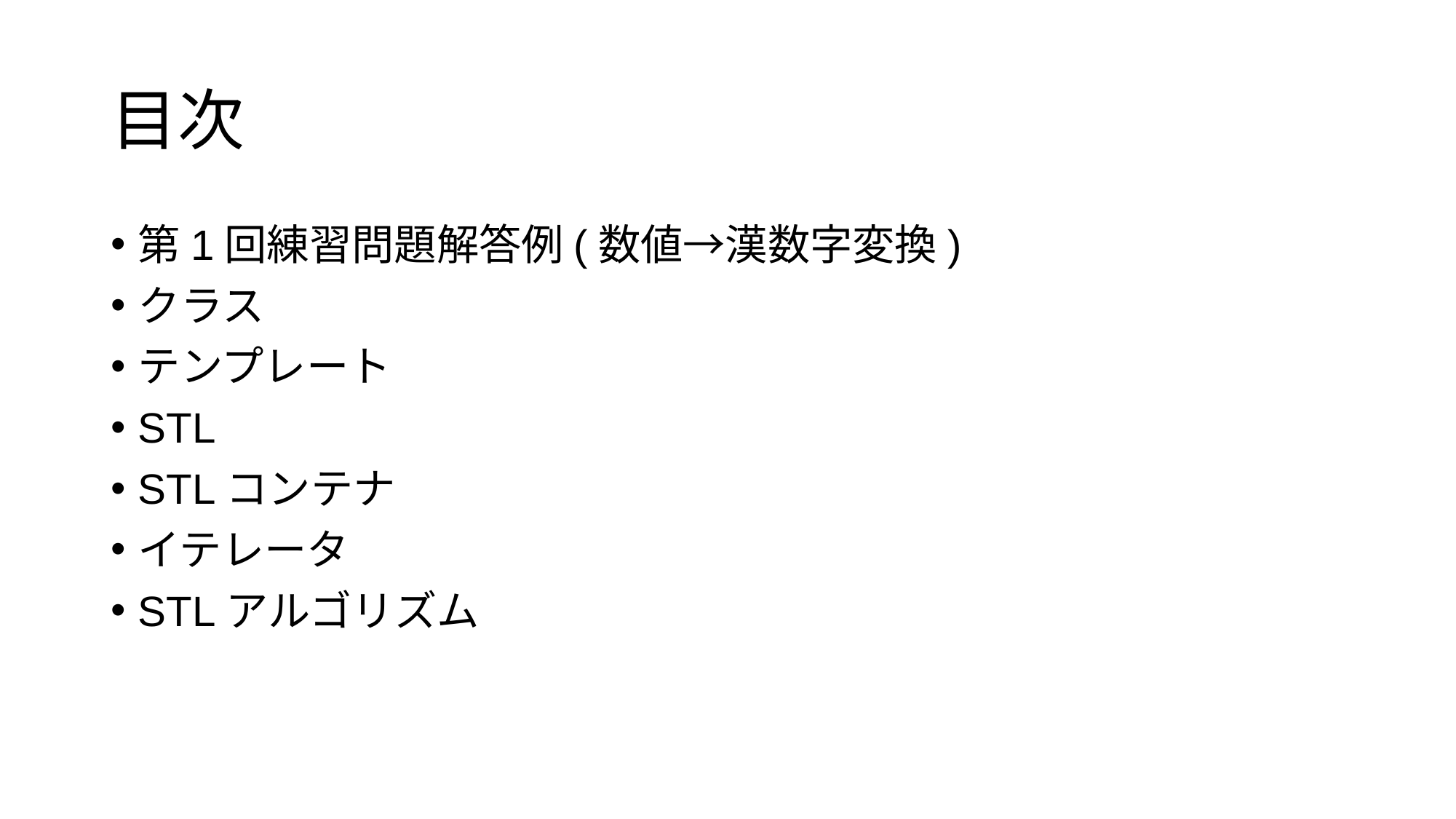

# 目次
第1回練習問題解答例(数値→漢数字変換)
クラス
テンプレート
STL
STLコンテナ
イテレータ
STLアルゴリズム